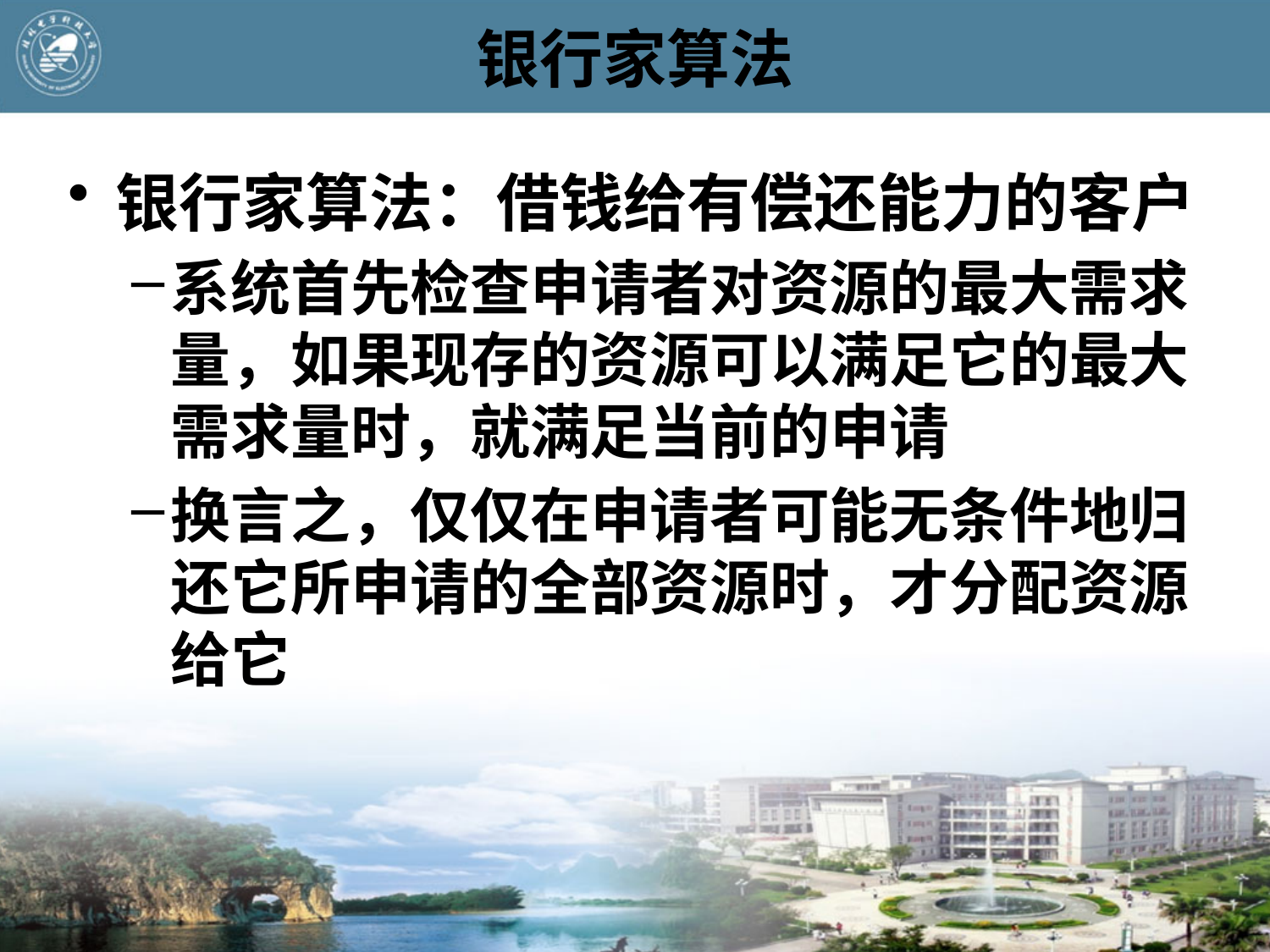

# 银行家算法
银行家算法：借钱给有偿还能力的客户
系统首先检查申请者对资源的最大需求量，如果现存的资源可以满足它的最大需求量时，就满足当前的申请
换言之，仅仅在申请者可能无条件地归还它所申请的全部资源时，才分配资源给它